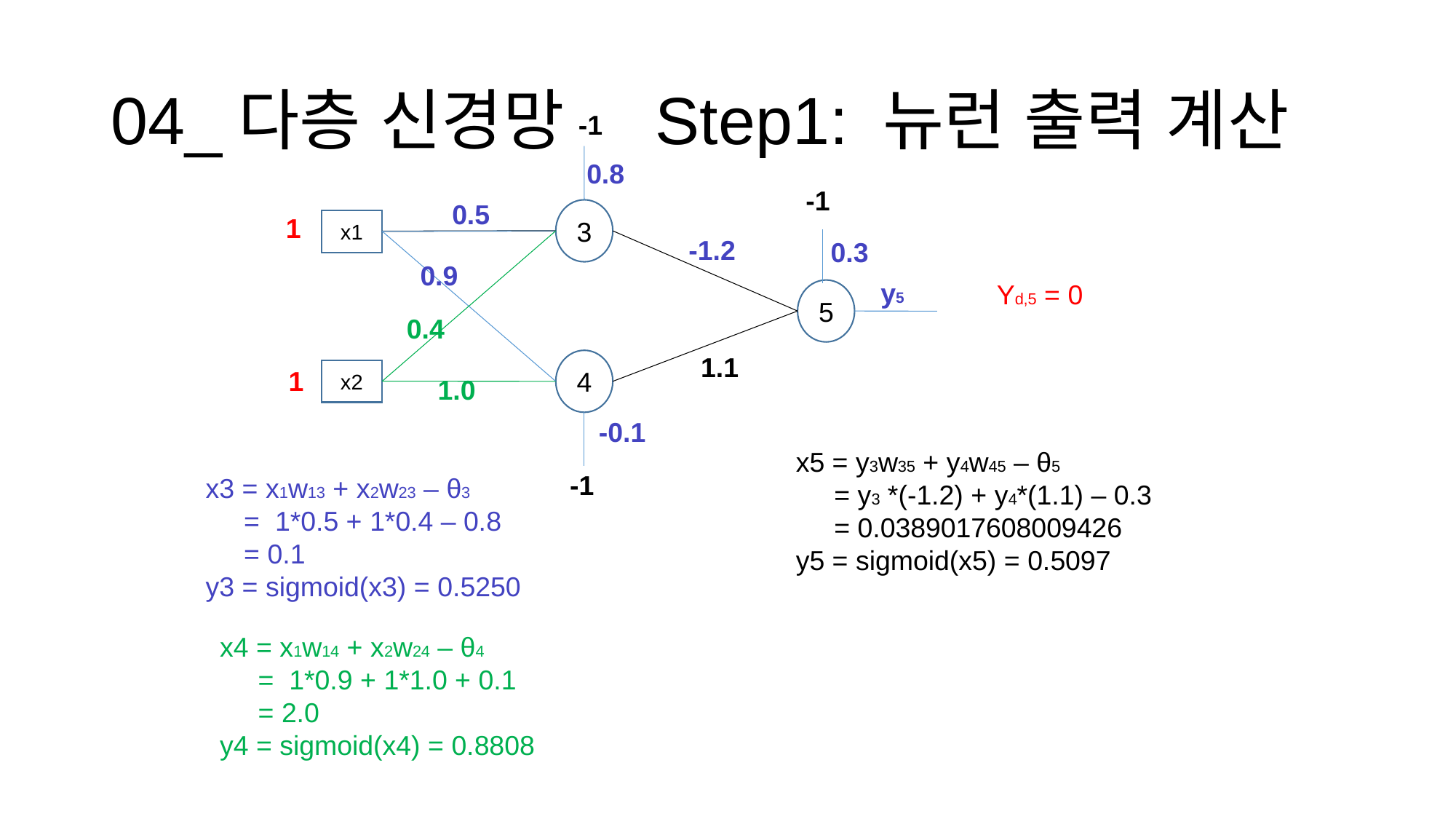

# 04_다층 신경망    Step1: 뉴런 출력 계산
-1
0.8
-1
0.5
3
1
x1
-1.2
0.3
0.9
y5
Yd,5 = 0
5
0.4
1.1
4
1
x2
1.0
-0.1
x5 = y3w35 + y4w45 – θ5
     = y3 *(-1.2) + y4*(1.1) – 0.3
     = 0.0389017608009426
y5 = sigmoid(x5) = 0.5097
-1
x3 = x1w13 + x2w23 – θ3
     =  1*0.5 + 1*0.4 – 0.8
     = 0.1
y3 = sigmoid(x3) = 0.5250
x4 = x1w14 + x2w24 – θ4
     =  1*0.9 + 1*1.0 + 0.1
     = 2.0
y4 = sigmoid(x4) = 0.8808